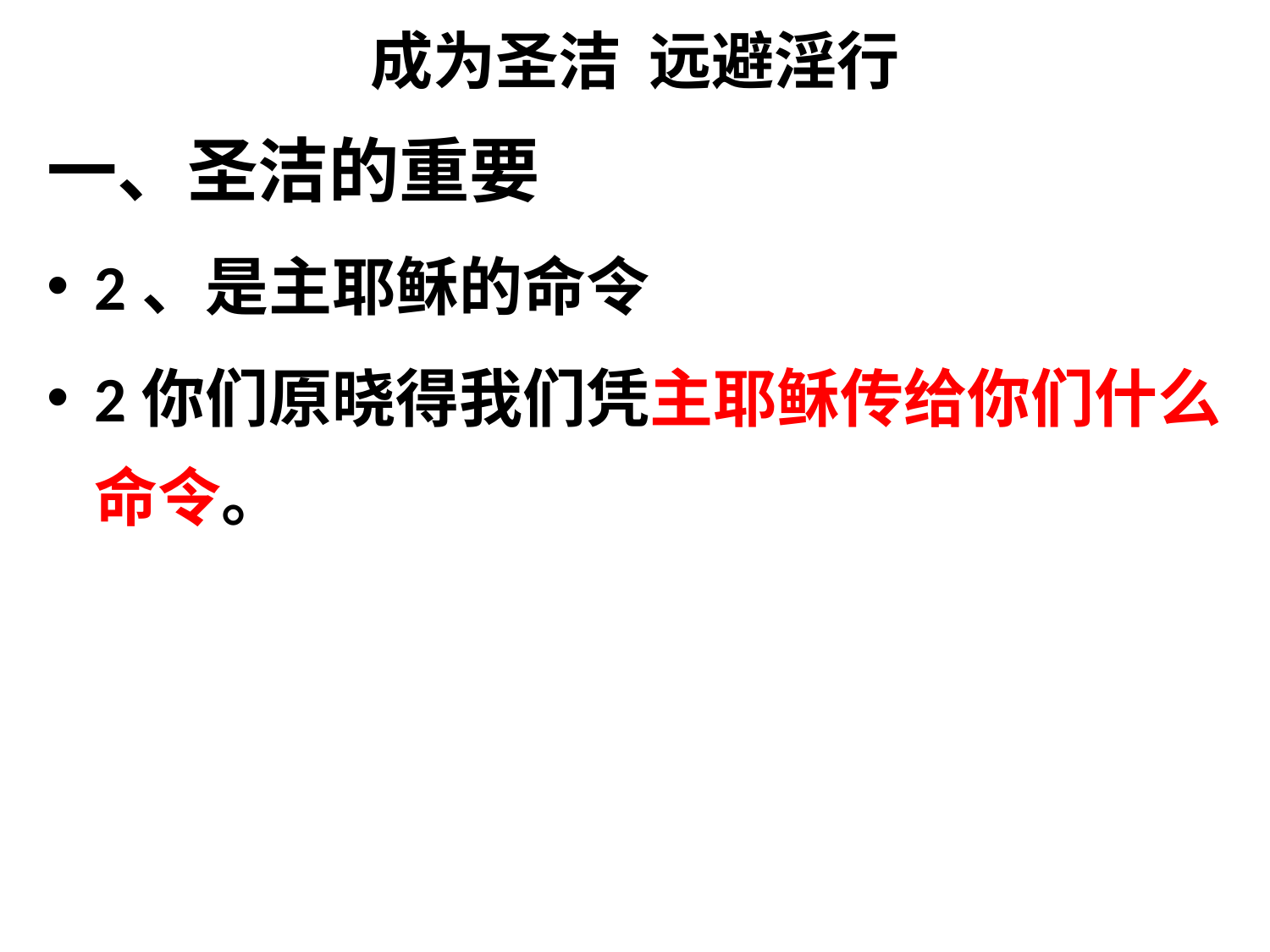

# 成为圣洁  远避淫行
一、圣洁的重要
2、是主耶稣的命令
2你们原晓得我们凭主耶稣传给你们什么命令。